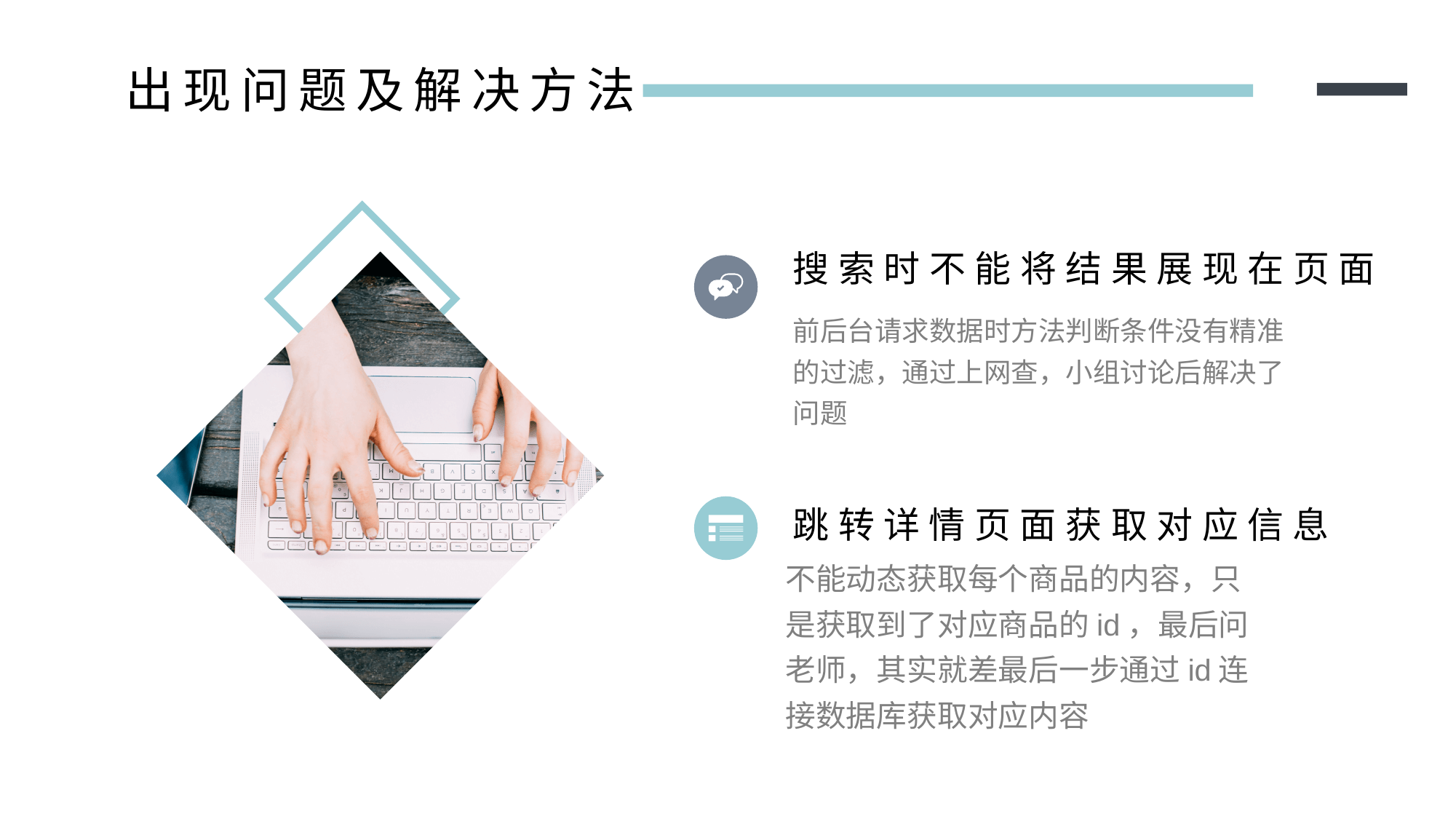

出现问题及解决方法

搜索时不能将结果展现在页面
前后台请求数据时方法判断条件没有精准的过滤，通过上网查，小组讨论后解决了问题

跳转详情页面获取对应信息
不能动态获取每个商品的内容，只是获取到了对应商品的id，最后问老师，其实就差最后一步通过id连接数据库获取对应内容